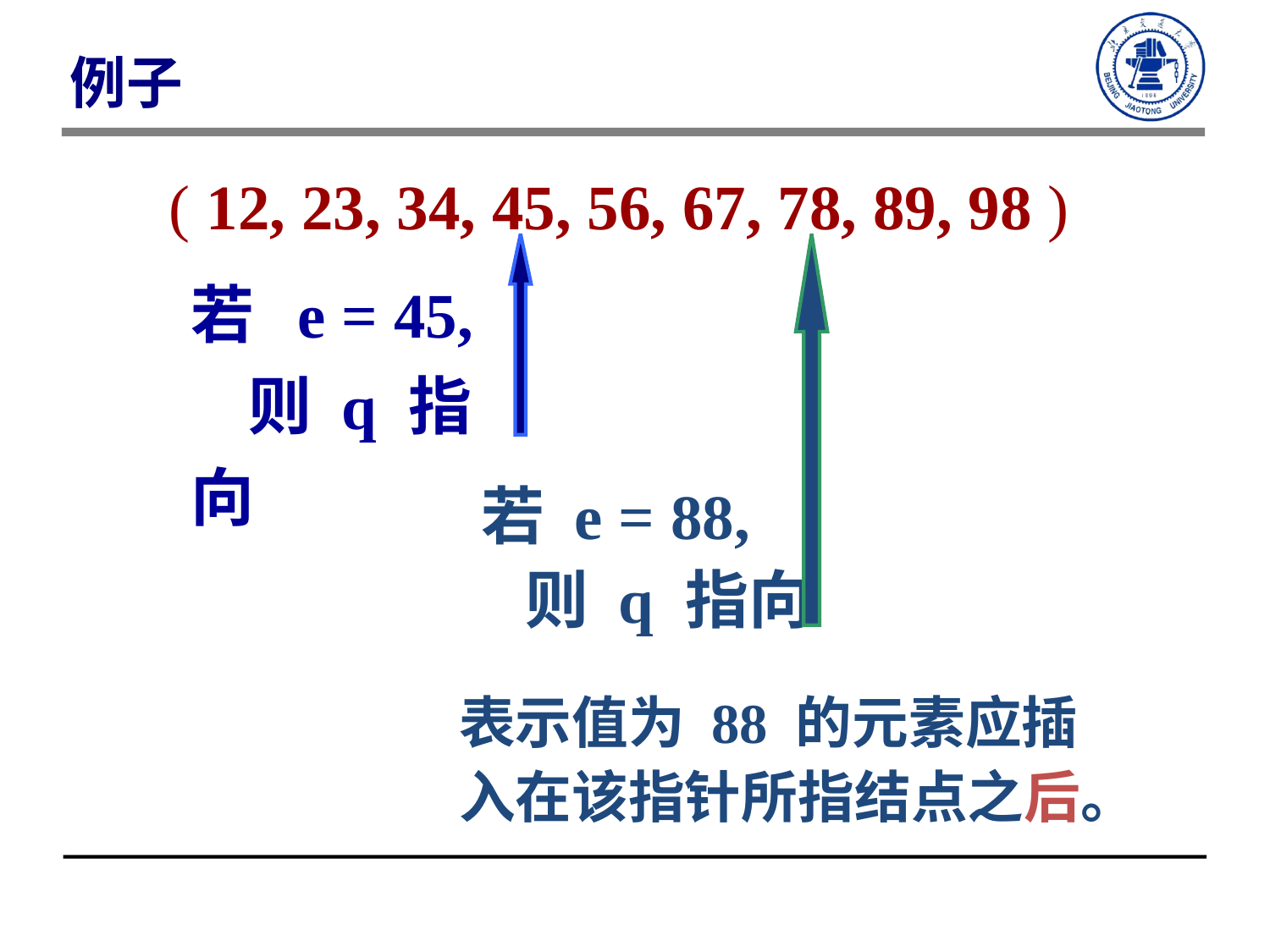

例子
( 12, 23, 34, 45, 56, 67, 78, 89, 98 )

若  e = 45,
   则 q 指向
若 e = 88,
  则 q 指向
表示值为 88 的元素应插入在该指针所指结点之后。